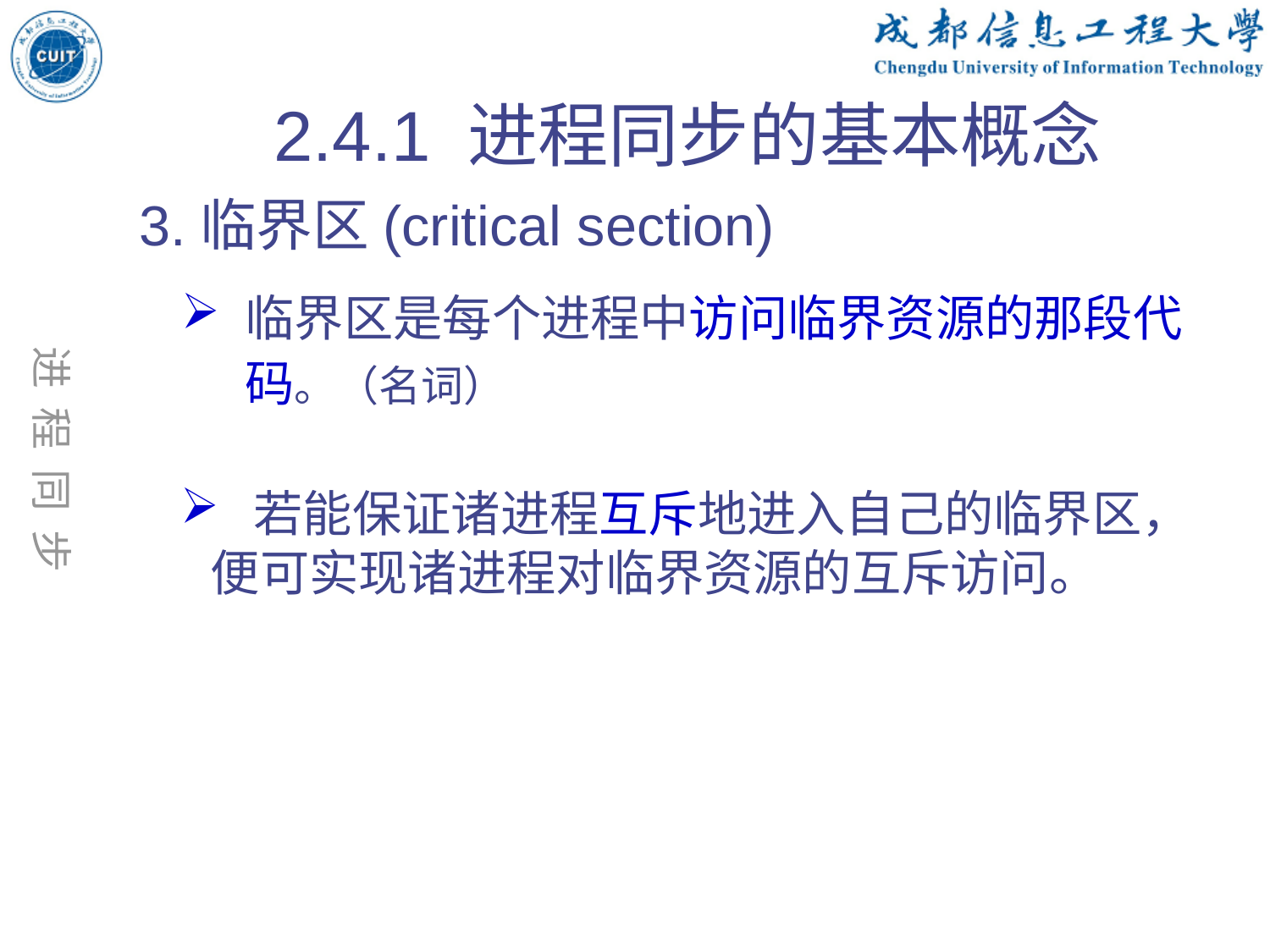

2.4.1 进程同步的基本概念
 进  程  同  步
3.临界区(critical section)
临界区是每个进程中访问临界资源的那段代码。（名词）
  若能保证诸进程互斥地进入自己的临界区，便可实现诸进程对临界资源的互斥访问。